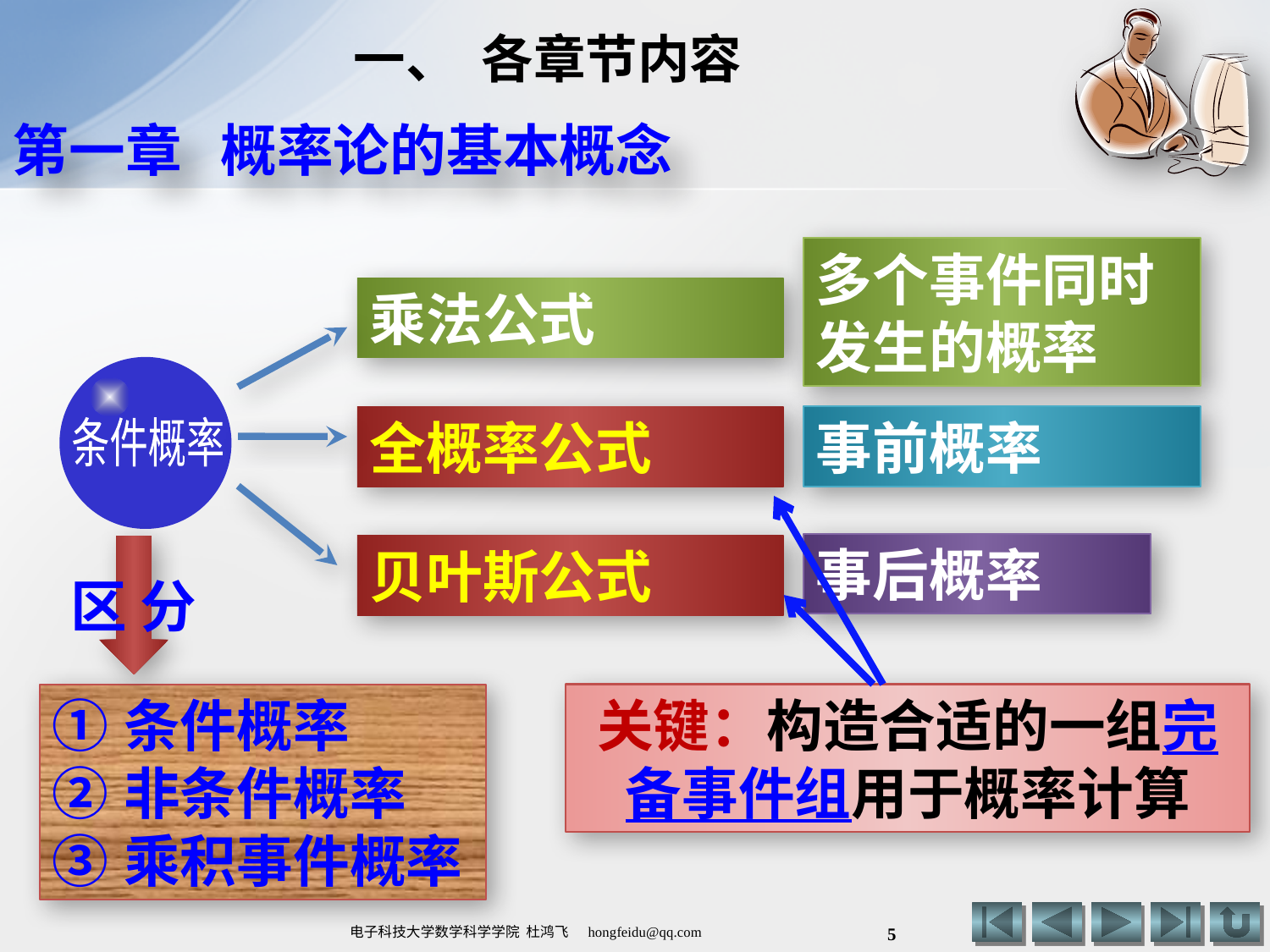

# 一、  各章节内容
第一章   概率论的基本概念
多个事件同时发生的概率
乘法公式

全概率公式
事前概率
条件概率
事后概率

贝叶斯公式
区 分
关键：构造合适的一组完备事件组用于概率计算
条件概率
非条件概率
乘积事件概率
5